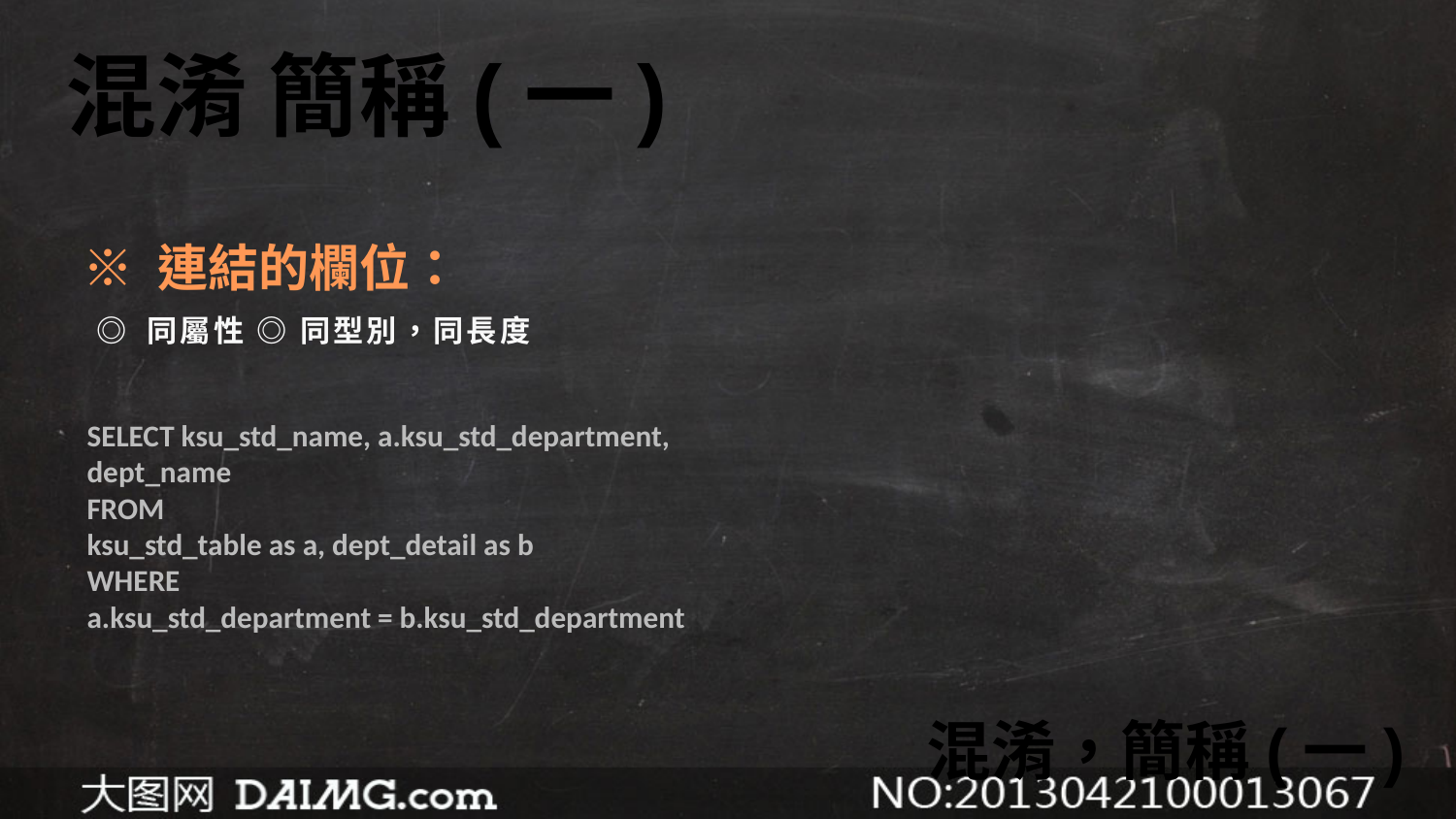

混淆 簡稱(一)
※ 連結的欄位：
 ◎ 同屬性 ◎ 同型別，同長度
SELECT ksu_std_name, a.ksu_std_department, dept_name
FROM
ksu_std_table as a, dept_detail as b
WHERE
a.ksu_std_department = b.ksu_std_department
混淆，簡稱(一)